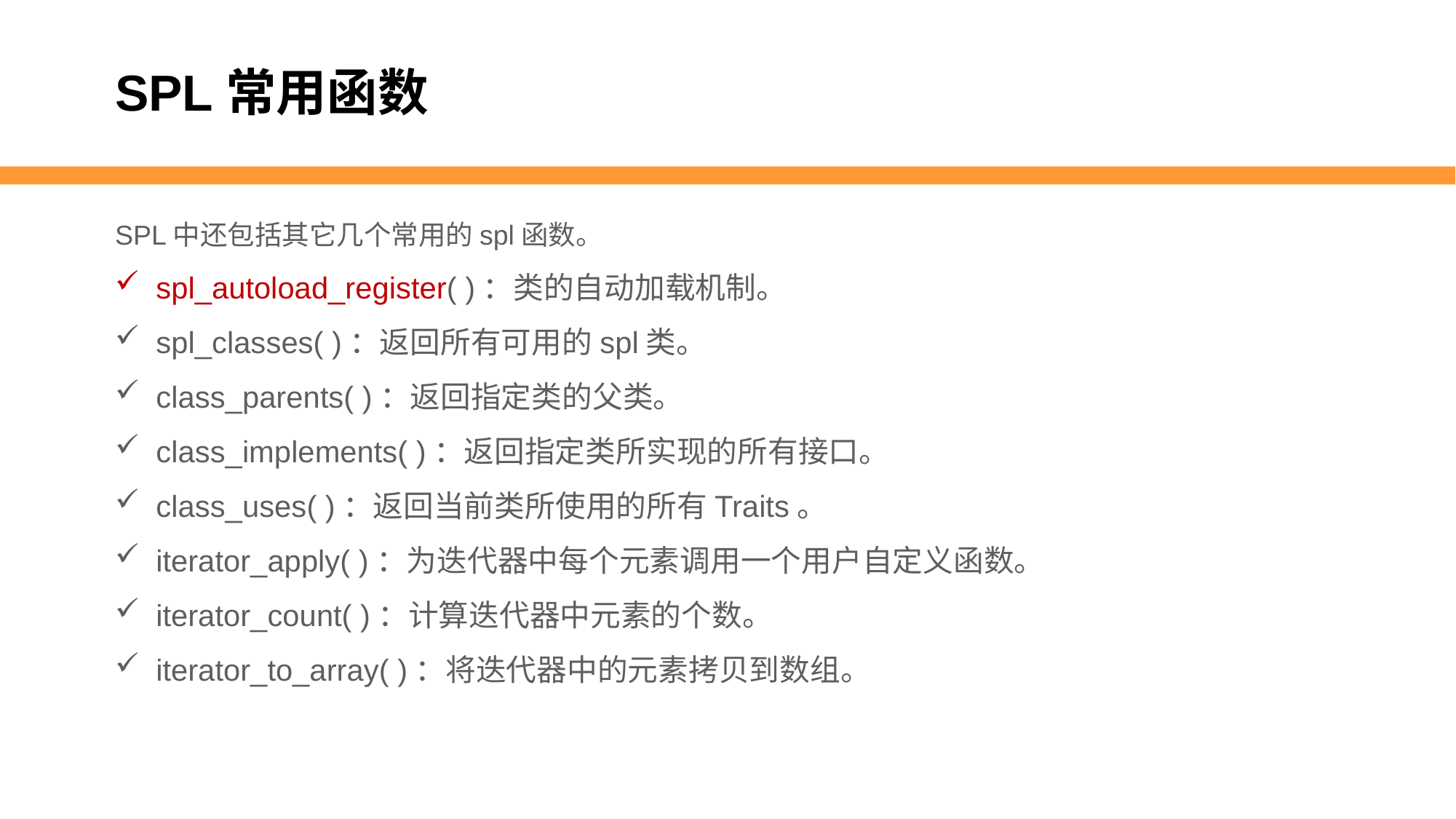

SPL常用函数
SPL中还包括其它几个常用的spl函数。
spl_autoload_register( )：类的自动加载机制。
spl_classes( )：返回所有可用的spl类。
class_parents( )：返回指定类的父类。
class_implements( )：返回指定类所实现的所有接口。
class_uses( )：返回当前类所使用的所有Traits。
iterator_apply( )：为迭代器中每个元素调用一个用户自定义函数。
iterator_count( )：计算迭代器中元素的个数。
iterator_to_array( )：将迭代器中的元素拷贝到数组。